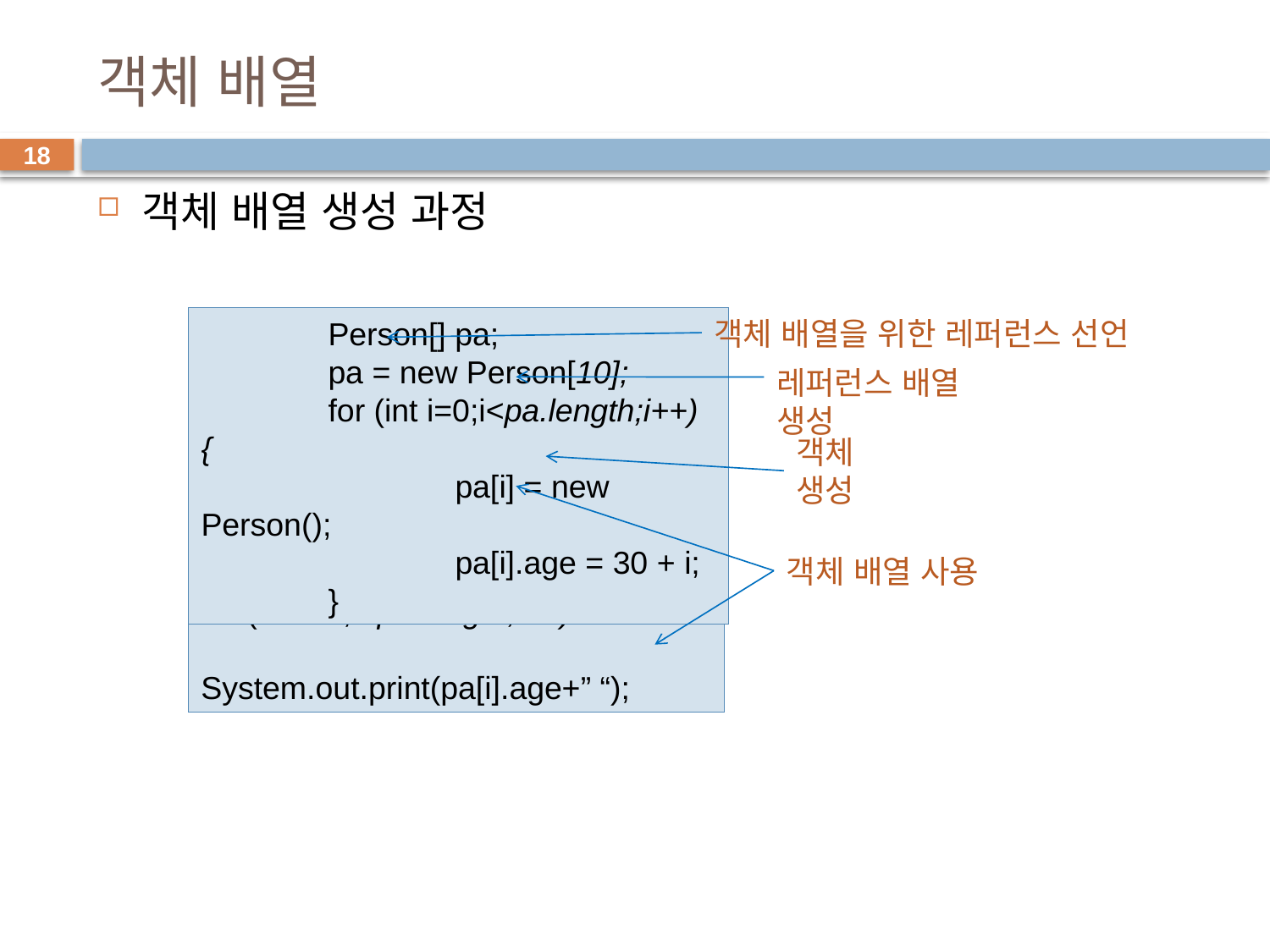

# 객체 배열
18
객체 배열 생성 과정
객체 배열을 위한 레퍼런스 선언
	Person[] pa;
	pa = new Person[10];
	for (int i=0;i<pa.length;i++) {
		pa[i] = new Person();
		pa[i].age = 30 + i;
	}
레퍼런스 배열 생성
객체 생성
객체 배열 사용
for (int i=0;i<pa.length;i++)
		System.out.print(pa[i].age+” “);